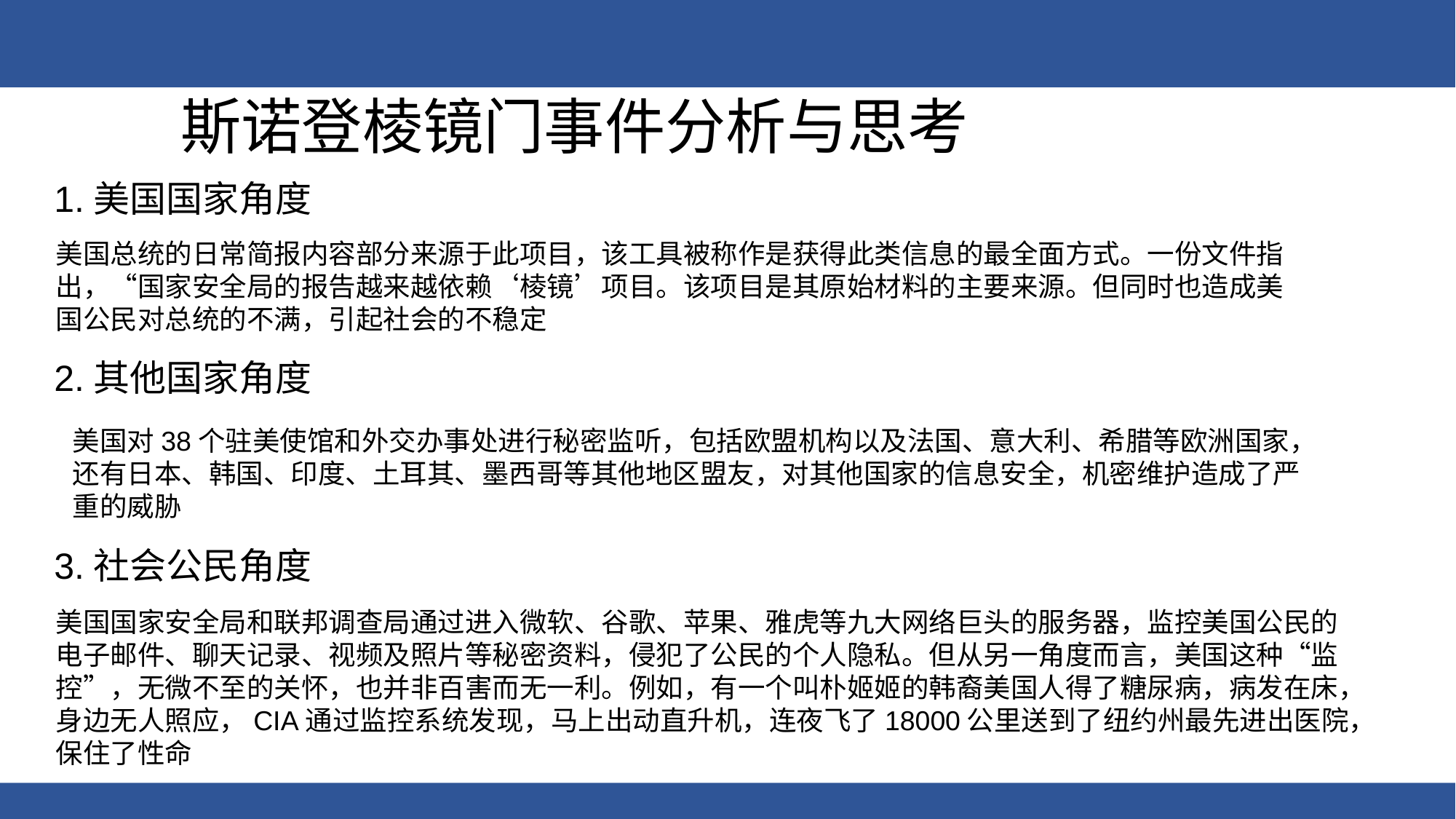

斯诺登棱镜门事件分析与思考
1.美国国家角度
美国总统的日常简报内容部分来源于此项目，该工具被称作是获得此类信息的最全面方式。一份文件指出，“国家安全局的报告越来越依赖‘棱镜’项目。该项目是其原始材料的主要来源。但同时也造成美国公民对总统的不满，引起社会的不稳定
2.其他国家角度
美国对38个驻美使馆和外交办事处进行秘密监听，包括欧盟机构以及法国、意大利、希腊等欧洲国家，还有日本、韩国、印度、土耳其、墨西哥等其他地区盟友，对其他国家的信息安全，机密维护造成了严重的威胁
3.社会公民角度
美国国家安全局和联邦调查局通过进入微软、谷歌、苹果、雅虎等九大网络巨头的服务器，监控美国公民的电子邮件、聊天记录、视频及照片等秘密资料，侵犯了公民的个人隐私。但从另一角度而言，美国这种“监控”，无微不至的关怀，也并非百害而无一利。例如，有一个叫朴姬姬的韩裔美国人得了糖尿病，病发在床，身边无人照应，CIA通过监控系统发现，马上出动直升机，连夜飞了18000公里送到了纽约州最先进出医院，保住了性命